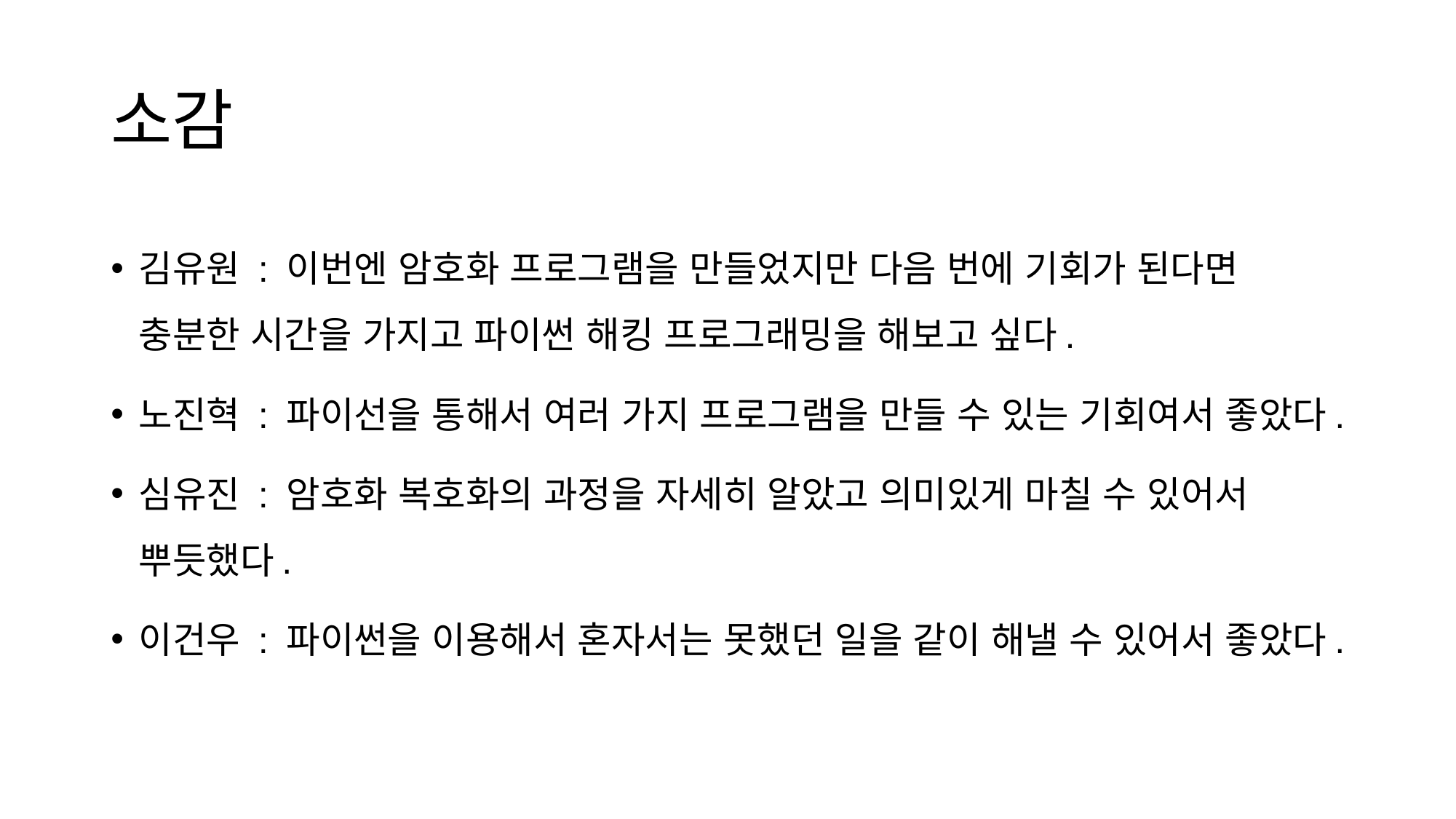

# 소감
김유원 : 이번엔 암호화 프로그램을 만들었지만 다음 번에 기회가 된다면 충분한 시간을 가지고 파이썬 해킹 프로그래밍을 해보고 싶다.
노진혁 : 파이선을 통해서 여러 가지 프로그램을 만들 수 있는 기회여서 좋았다.
심유진 : 암호화 복호화의 과정을 자세히 알았고 의미있게 마칠 수 있어서 뿌듯했다.
이건우 : 파이썬을 이용해서 혼자서는 못했던 일을 같이 해낼 수 있어서 좋았다.